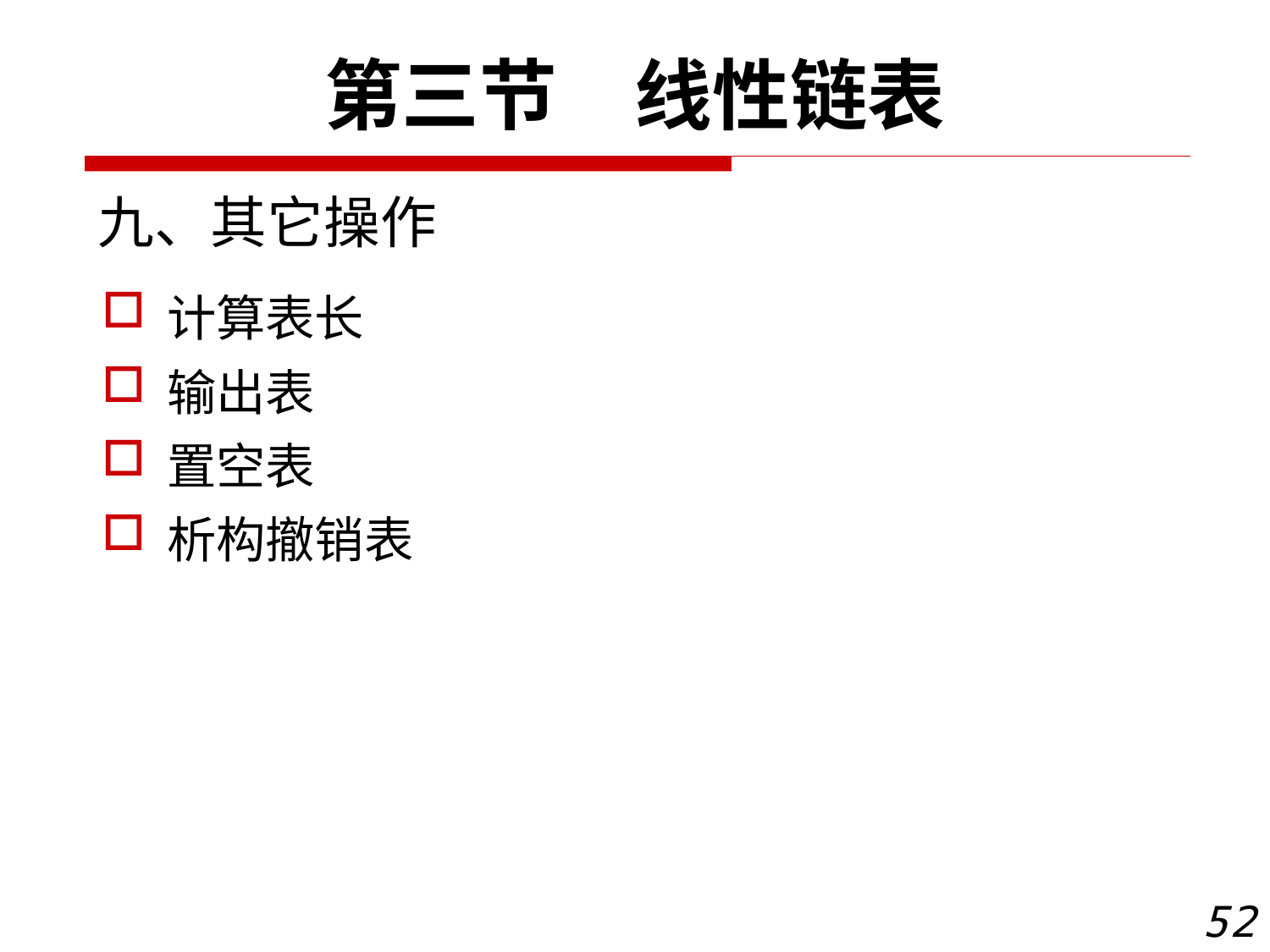

第三节　线性链表
九、其它操作
计算表长
输出表
置空表
析构撤销表
52